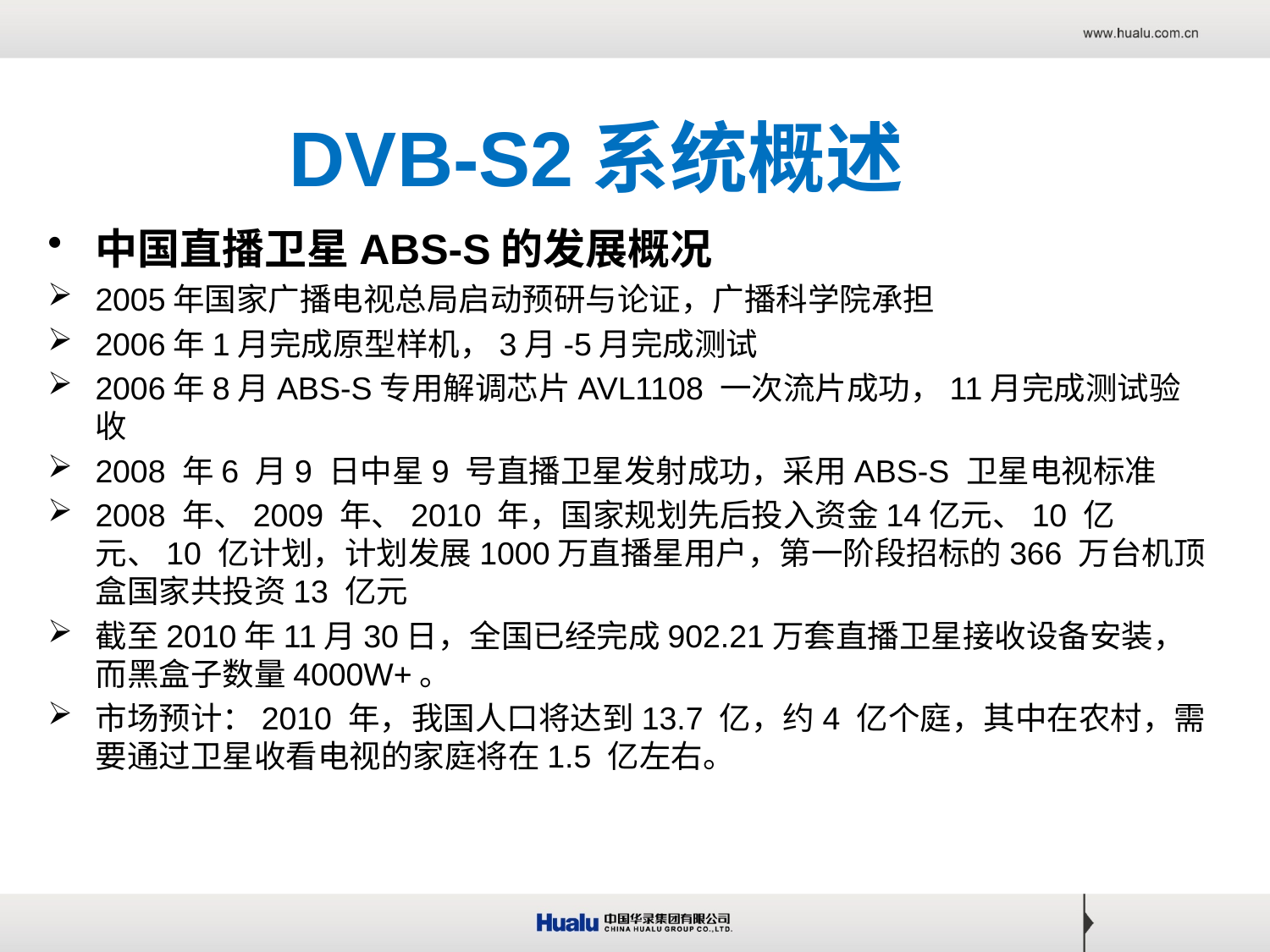

# DVB-S2系统概述
中国直播卫星ABS-S的发展概况
2005年国家广播电视总局启动预研与论证，广播科学院承担
2006年1月完成原型样机，3月-5月完成测试
2006年8月ABS-S专用解调芯片AVL1108 一次流片成功，11月完成测试验收
2008 年6 月9 日中星9 号直播卫星发射成功，采用ABS-S 卫星电视标准
2008 年、2009 年、2010 年，国家规划先后投入资金14亿元、10 亿元、10 亿计划，计划发展1000万直播星用户，第一阶段招标的366 万台机顶盒国家共投资13 亿元
截至2010年11月30日，全国已经完成902.21万套直播卫星接收设备安装，而黑盒子数量4000W+。
市场预计：2010 年，我国人口将达到13.7 亿，约4 亿个庭，其中在农村，需要通过卫星收看电视的家庭将在1.5 亿左右。